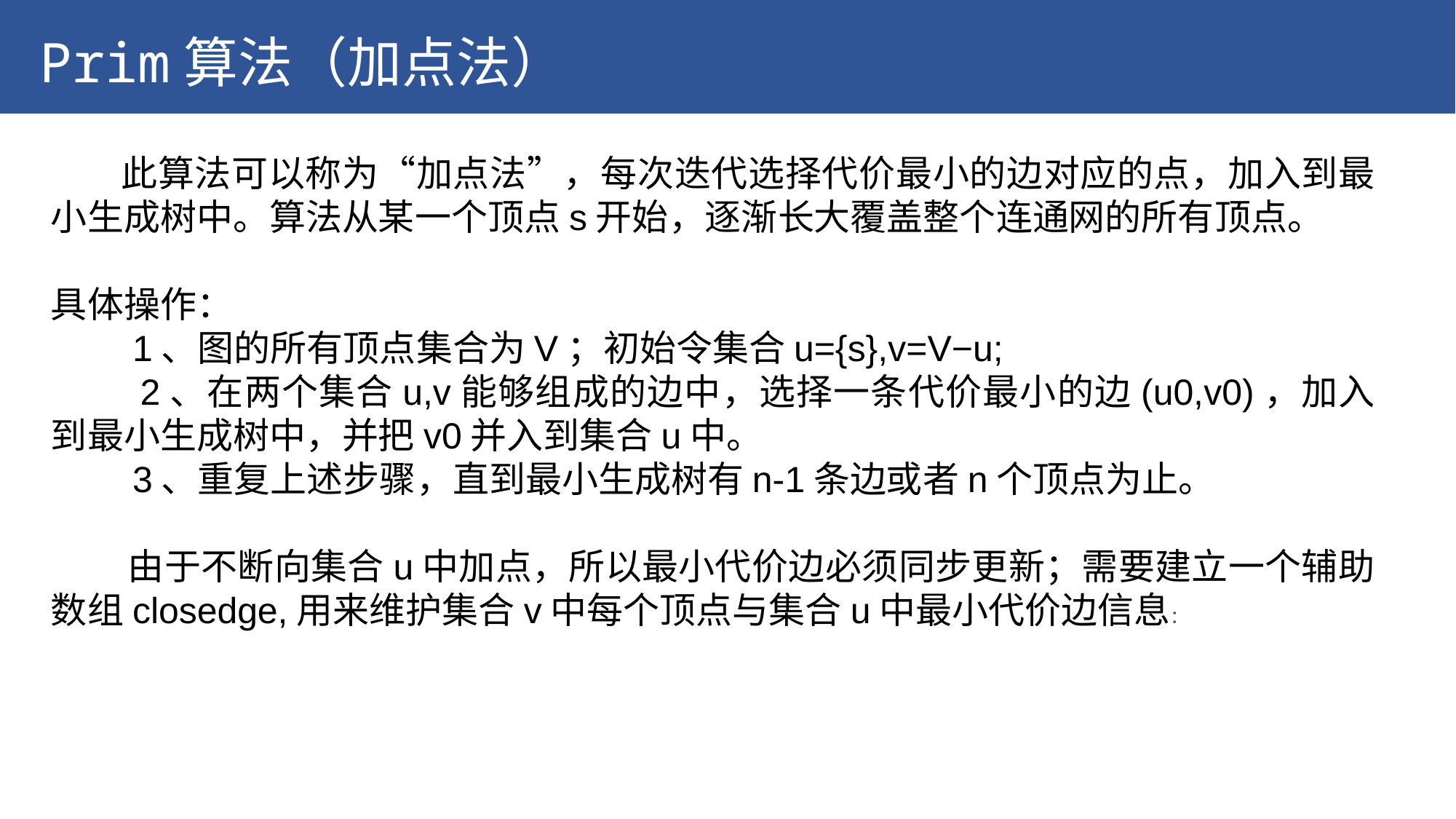

Prim算法（加点法）
       此算法可以称为“加点法”，每次迭代选择代价最小的边对应的点，加入到最小生成树中。算法从某一个顶点s开始，逐渐长大覆盖整个连通网的所有顶点。

具体操作：
        1、图的所有顶点集合为V；初始令集合u={s},v=V−u;
        2、在两个集合u,v能够组成的边中，选择一条代价最小的边(u0,v0)，加入到最小生成树中，并把v0并入到集合u中。
        3、重复上述步骤，直到最小生成树有n-1条边或者n个顶点为止。

        由于不断向集合u中加点，所以最小代价边必须同步更新；需要建立一个辅助数组closedge,用来维护集合v中每个顶点与集合u中最小代价边信息：